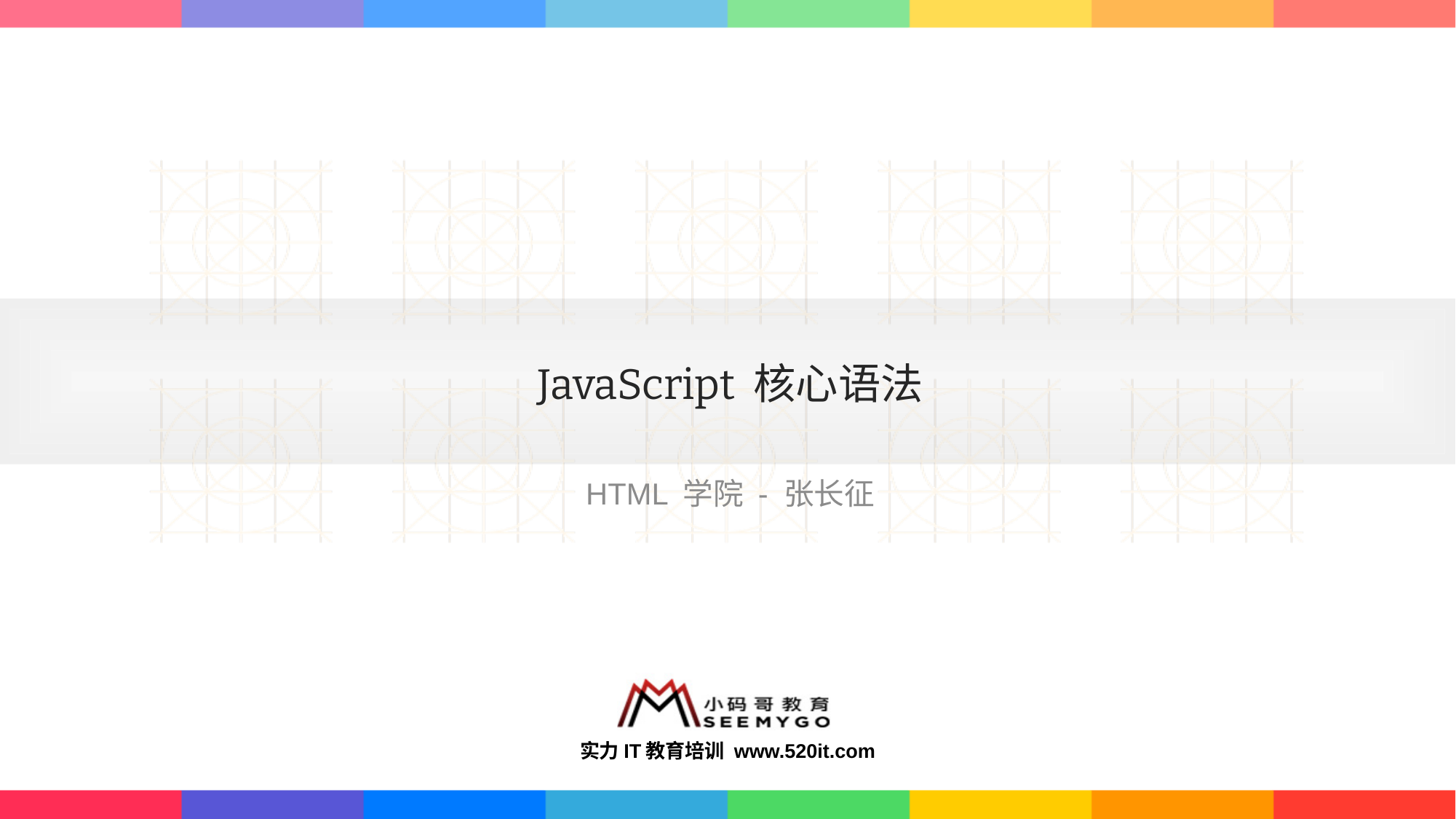

# JavaScript 核心语法
HTML 学院 - 张长征